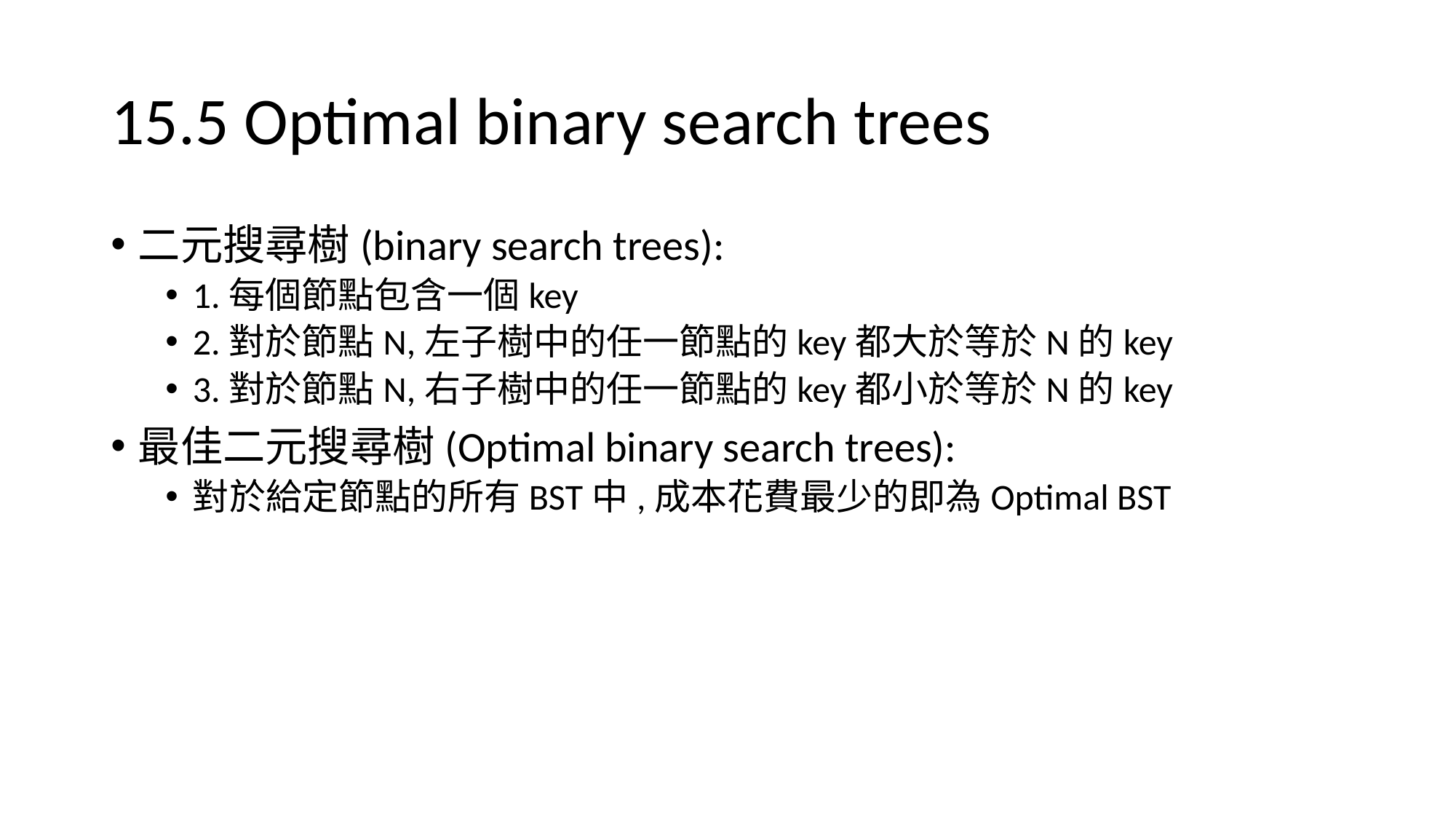

# 15.5 Optimal binary search trees
二元搜尋樹(binary search trees):
1.每個節點包含一個key
2.對於節點N,左子樹中的任一節點的key都大於等於N的key
3.對於節點N,右子樹中的任一節點的key都小於等於N的key
最佳二元搜尋樹(Optimal binary search trees):
對於給定節點的所有BST中,成本花費最少的即為Optimal BST